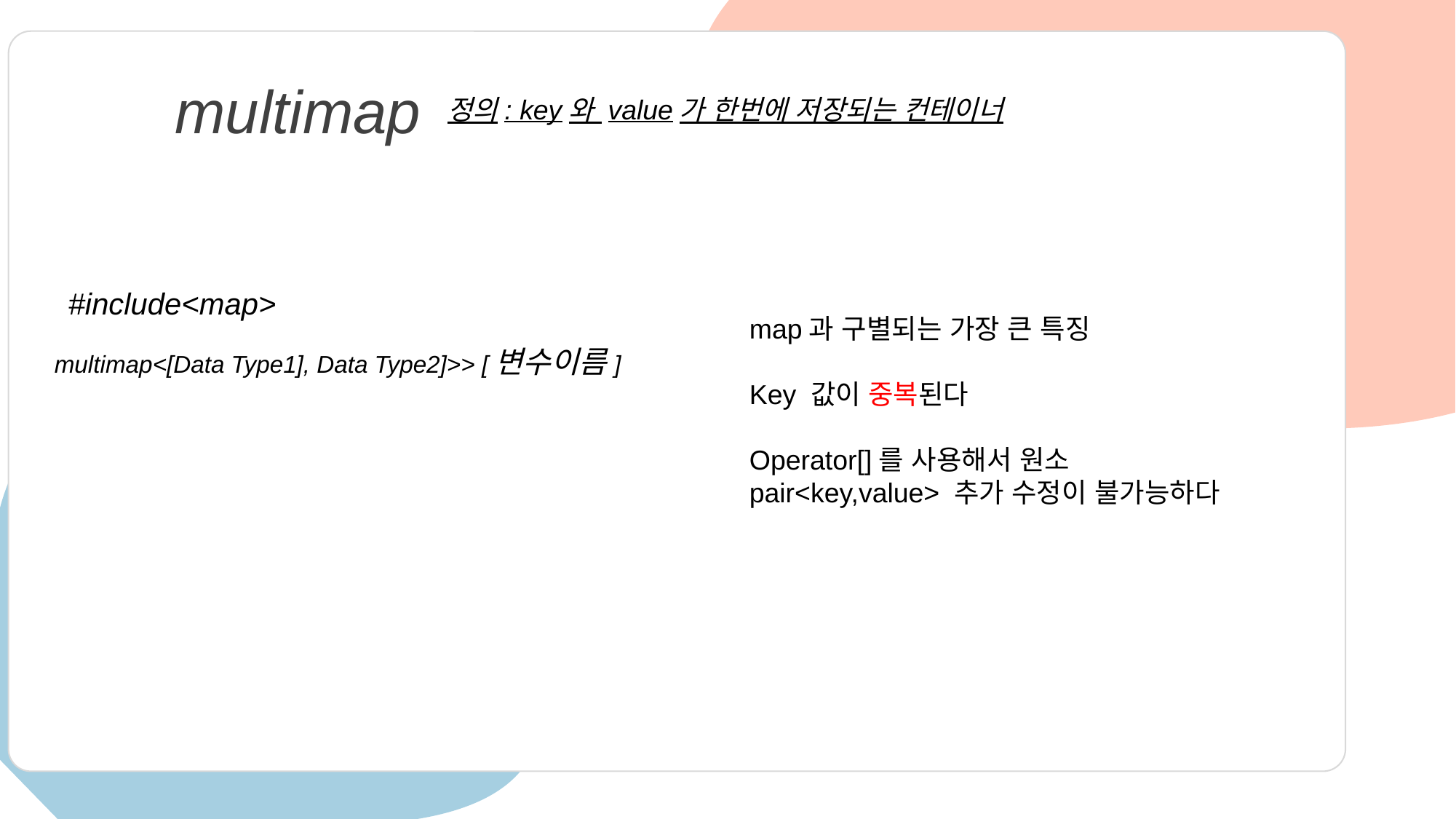

multimap
정의: key와 value가 한번에 저장되는 컨테이너
#include<map>
map과 구별되는 가장 큰 특징

Key 값이 중복된다

Operator[]를 사용해서 원소 pair<key,value> 추가 수정이 불가능하다
multimap<[Data Type1], Data Type2]>> [변수이름]